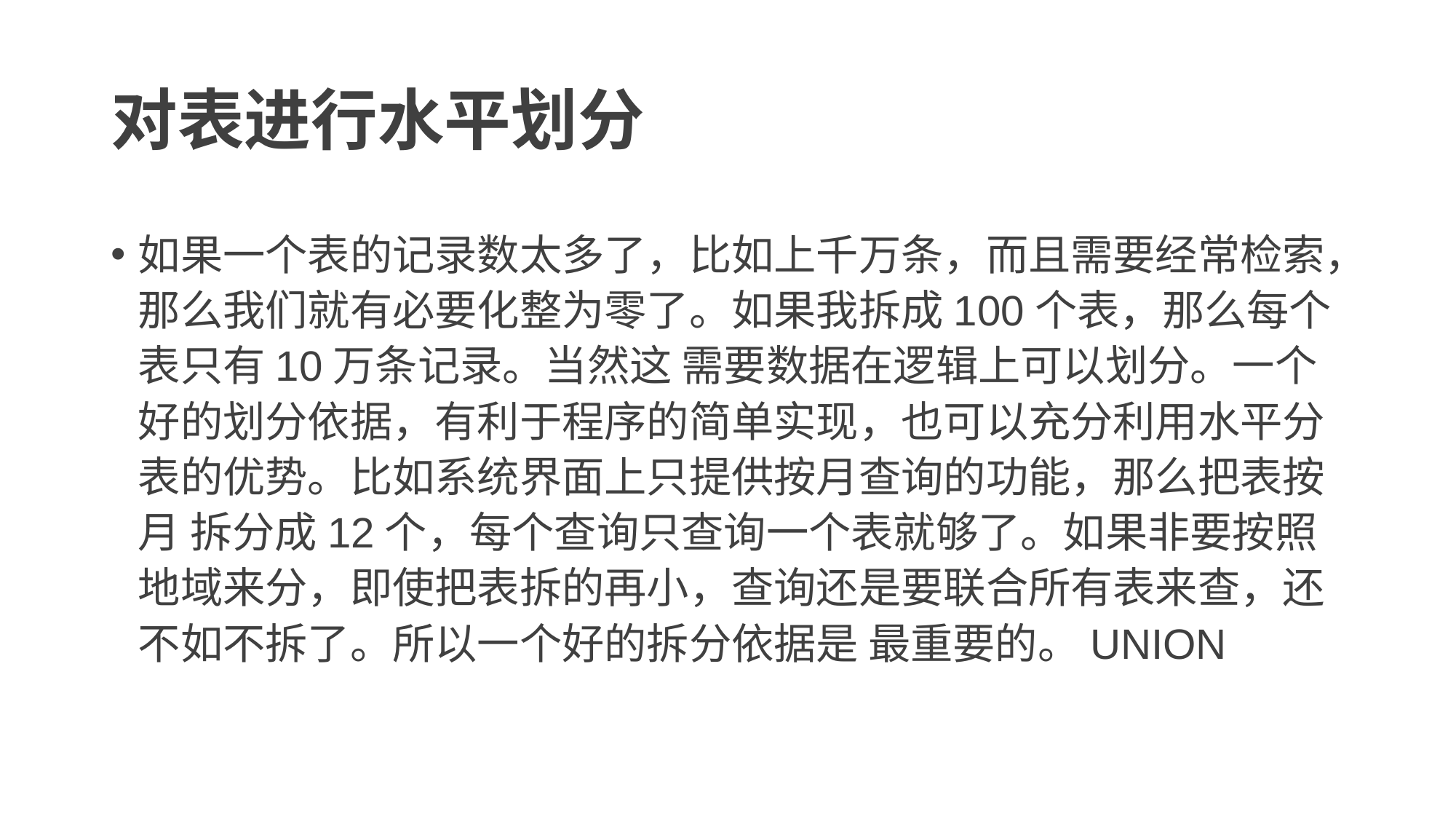

# 对表进行水平划分
如果一个表的记录数太多了，比如上千万条，而且需要经常检索，那么我们就有必要化整为零了。如果我拆成100个表，那么每个表只有10万条记录。当然这 需要数据在逻辑上可以划分。一个好的划分依据，有利于程序的简单实现，也可以充分利用水平分表的优势。比如系统界面上只提供按月查询的功能，那么把表按月 拆分成12个，每个查询只查询一个表就够了。如果非要按照地域来分，即使把表拆的再小，查询还是要联合所有表来查，还不如不拆了。所以一个好的拆分依据是 最重要的。UNION